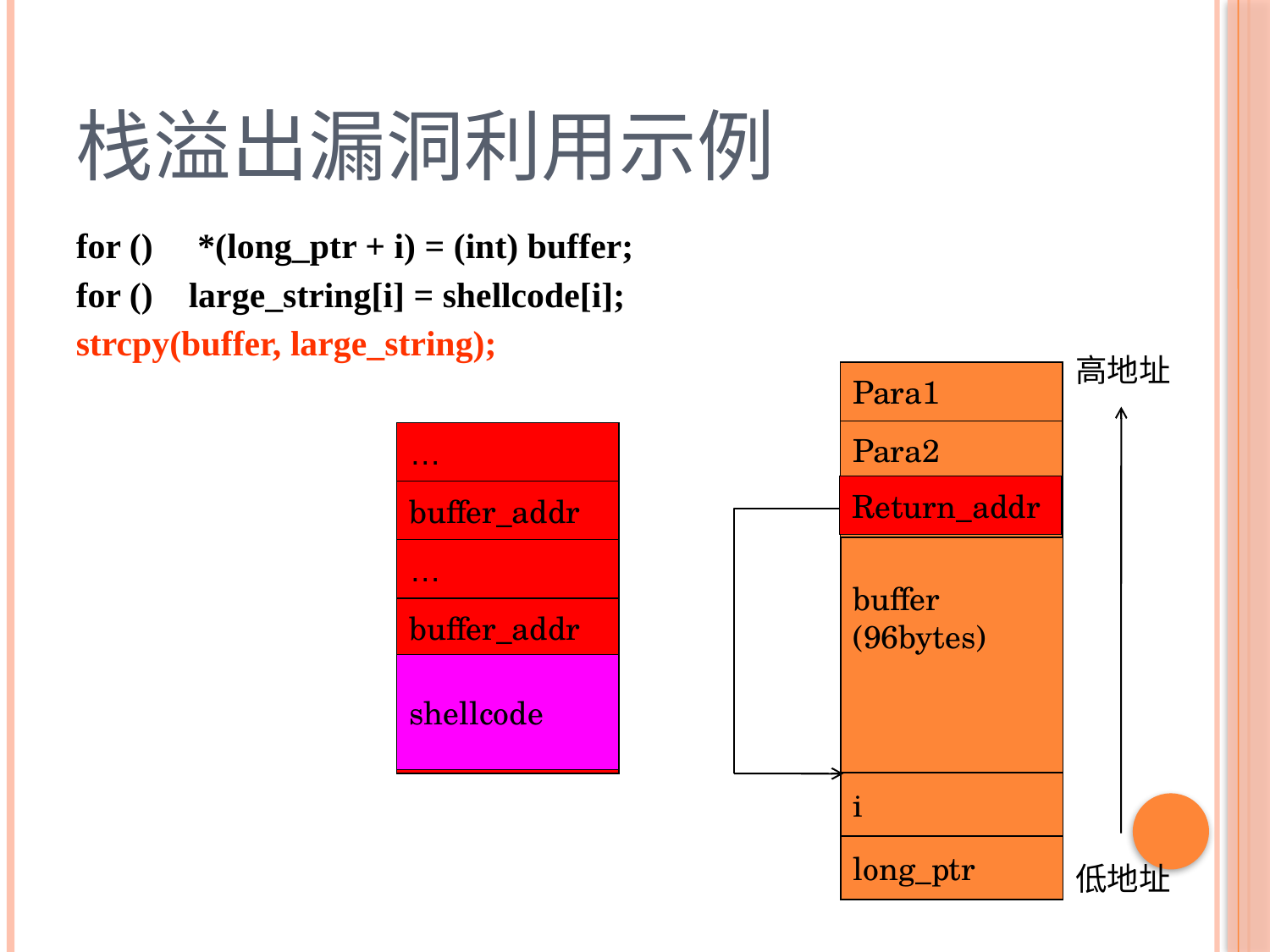

# 栈溢出漏洞利用示例
for ()     *(long_ptr + i) = (int) buffer;
for ()    large_string[i] = shellcode[i];
strcpy(buffer, large_string);
高地址
Para1
Para2
…
buffer_addr
…
buffer_addr
buffer_addr
buffer_addr
large_string
(128bytes)

Return_addr
Return add
buffer
(96bytes)

shellcode
i
long_ptr
低地址